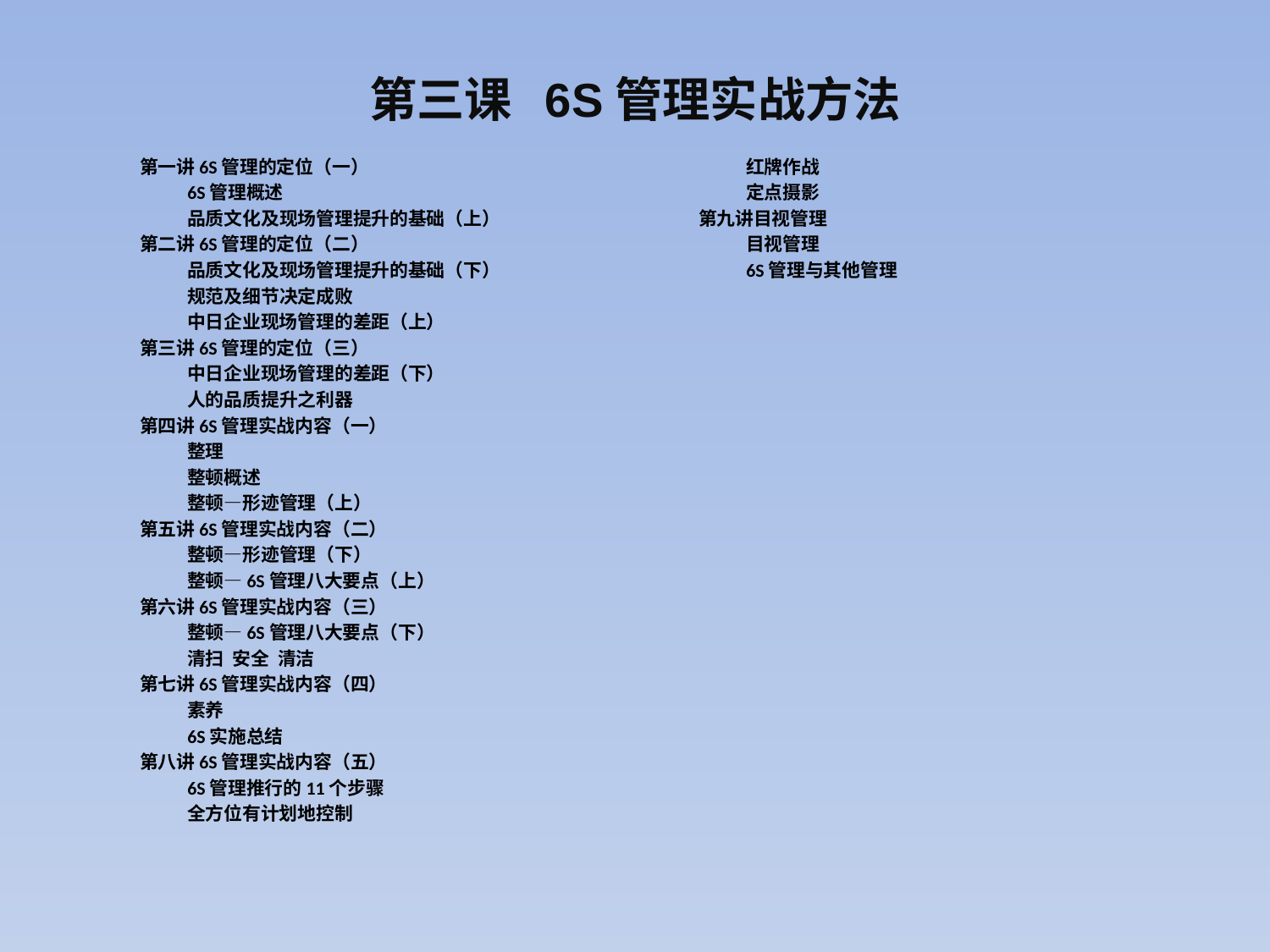

# 第三课  6S管理实战方法
第一讲6S管理的定位（一）
	6S管理概述
	品质文化及现场管理提升的基础（上）
第二讲6S管理的定位（二）
	品质文化及现场管理提升的基础（下）
	规范及细节决定成败
	中日企业现场管理的差距（上）
第三讲6S管理的定位（三）
	中日企业现场管理的差距（下）
	人的品质提升之利器
第四讲6S管理实战内容（一）
	整理
	整顿概述
	整顿—形迹管理（上）
第五讲6S管理实战内容（二）
	整顿—形迹管理（下）
	整顿—6S管理八大要点（上）
第六讲6S管理实战内容（三）
	整顿—6S管理八大要点（下）
	清扫  安全  清洁
第七讲6S管理实战内容（四）
	素养
	6S实施总结
第八讲6S管理实战内容（五）
	6S管理推行的11个步骤
	全方位有计划地控制
	红牌作战
	定点摄影
第九讲目视管理
	目视管理
	6S管理与其他管理